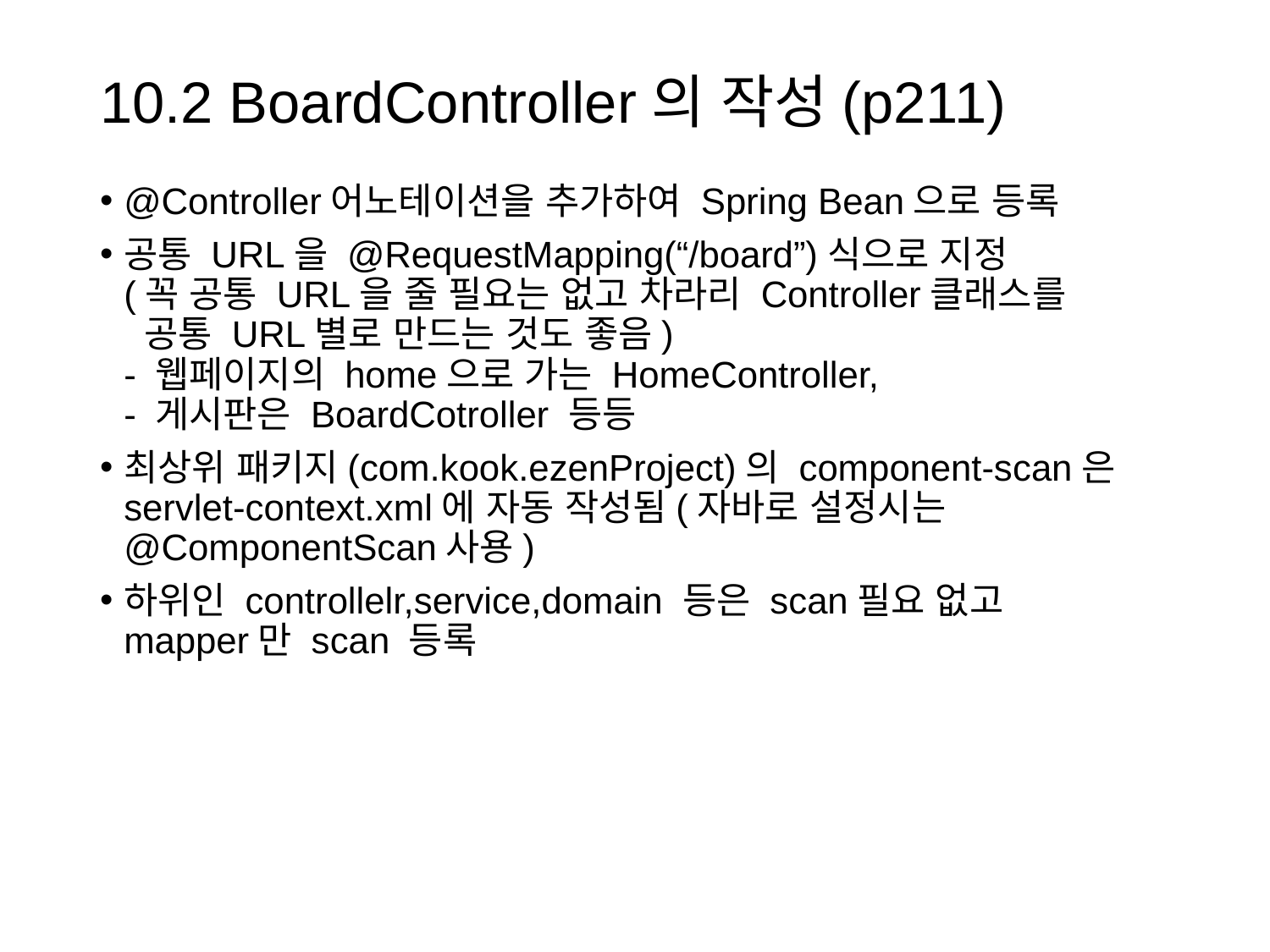

# 10.2 BoardController의 작성(p211)
@Controller어노테이션을 추가하여 Spring Bean으로 등록
공통 URL을 @RequestMapping(“/board”)식으로 지정
(꼭 공통 URL을 줄 필요는 없고 차라리 Controller클래스를
  공통 URL별로 만드는 것도 좋음)
- 웹페이지의 home으로 가는 HomeController,
- 게시판은 BoardCotroller 등등
최상위 패키지(com.kook.ezenProject)의 component-scan은 servlet-context.xml에 자동 작성됨(자바로 설정시는 @ComponentScan사용)
하위인 controllelr,service,domain 등은 scan필요 없고
mapper만 scan 등록